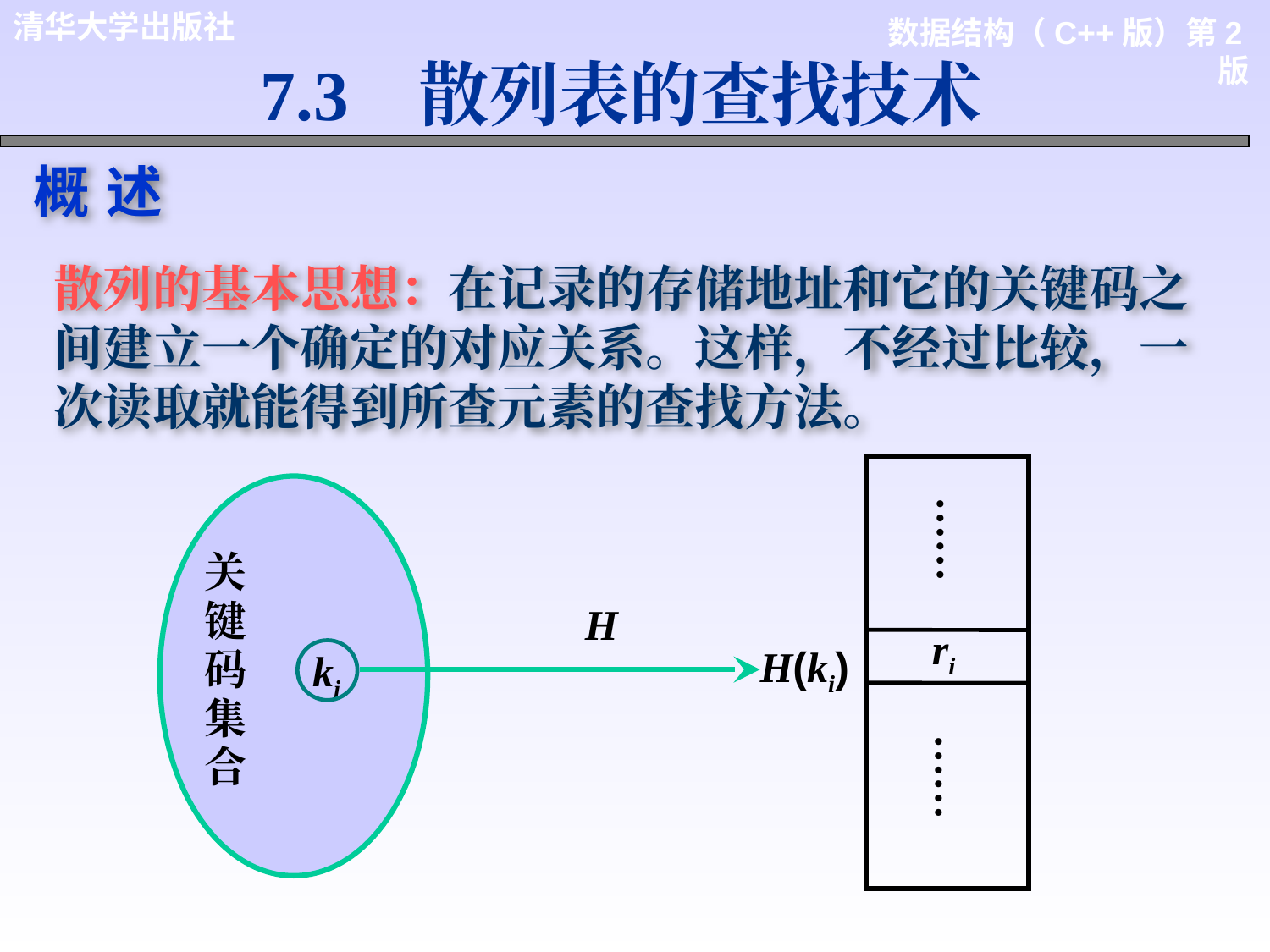

7.3   散列表的查找技术
概 述
散列的基本思想：在记录的存储地址和它的关键码之间建立一个确定的对应关系。这样，不经过比较，一次读取就能得到所查元素的查找方法。

     ri

……
关键码集合
H
H(ki)

ki
……